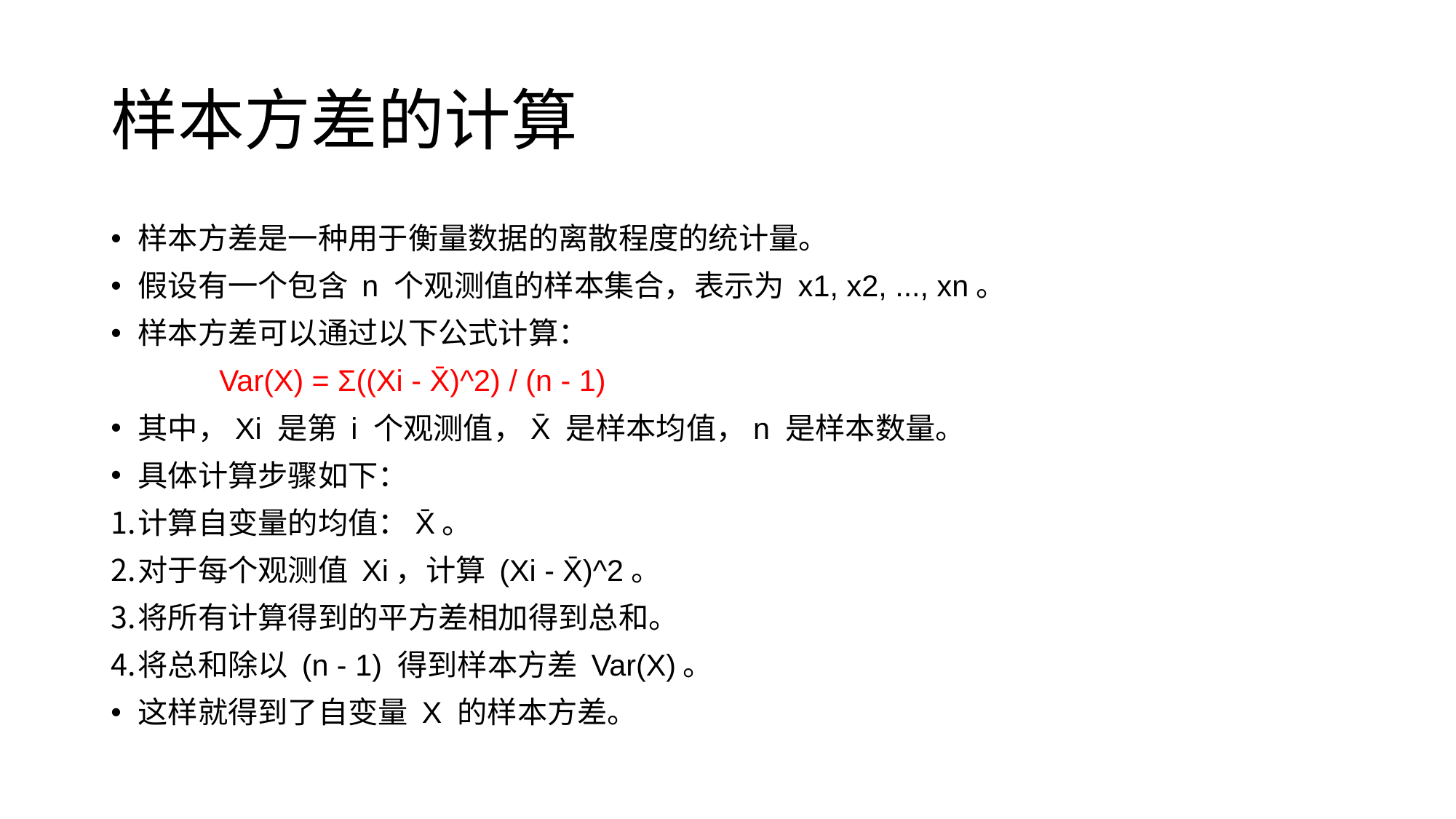

# 样本方差的计算
样本方差是一种用于衡量数据的离散程度的统计量。
假设有一个包含 n 个观测值的样本集合，表示为 x1, x2, ..., xn。
样本方差可以通过以下公式计算：
	Var(X) = Σ((Xi - X̄)^2) / (n - 1)
其中，Xi 是第 i 个观测值，X̄ 是样本均值，n 是样本数量。
具体计算步骤如下：
计算自变量的均值：X̄。
对于每个观测值 Xi，计算 (Xi - X̄)^2。
将所有计算得到的平方差相加得到总和。
将总和除以 (n - 1) 得到样本方差 Var(X)。
这样就得到了自变量 X 的样本方差。